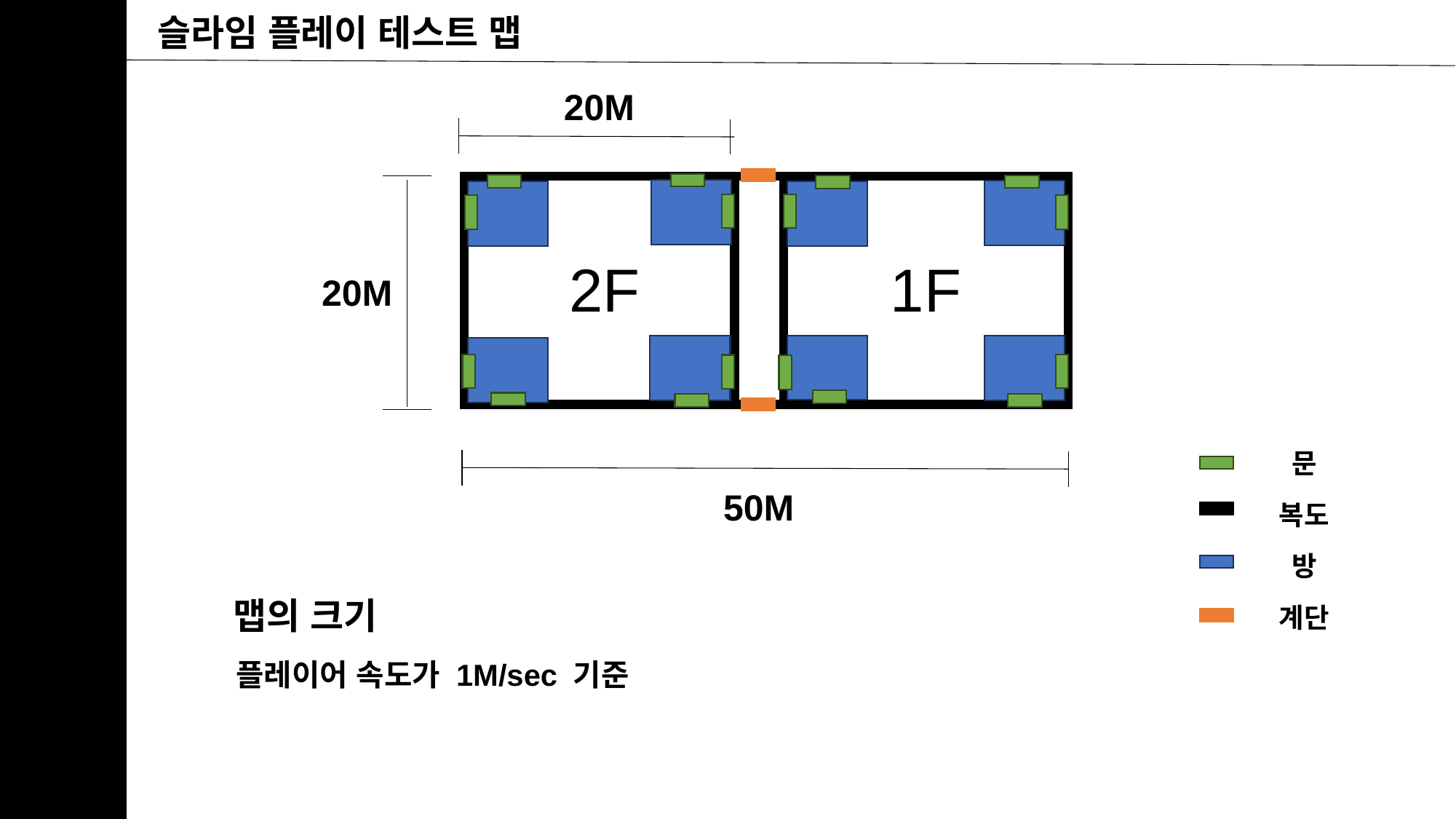

슬라임 플레이 테스트 맵
20M

2F
1F
20M

문

50M

복도
방

맵의 크기
계단

플레이어 속도가 1M/sec 기준